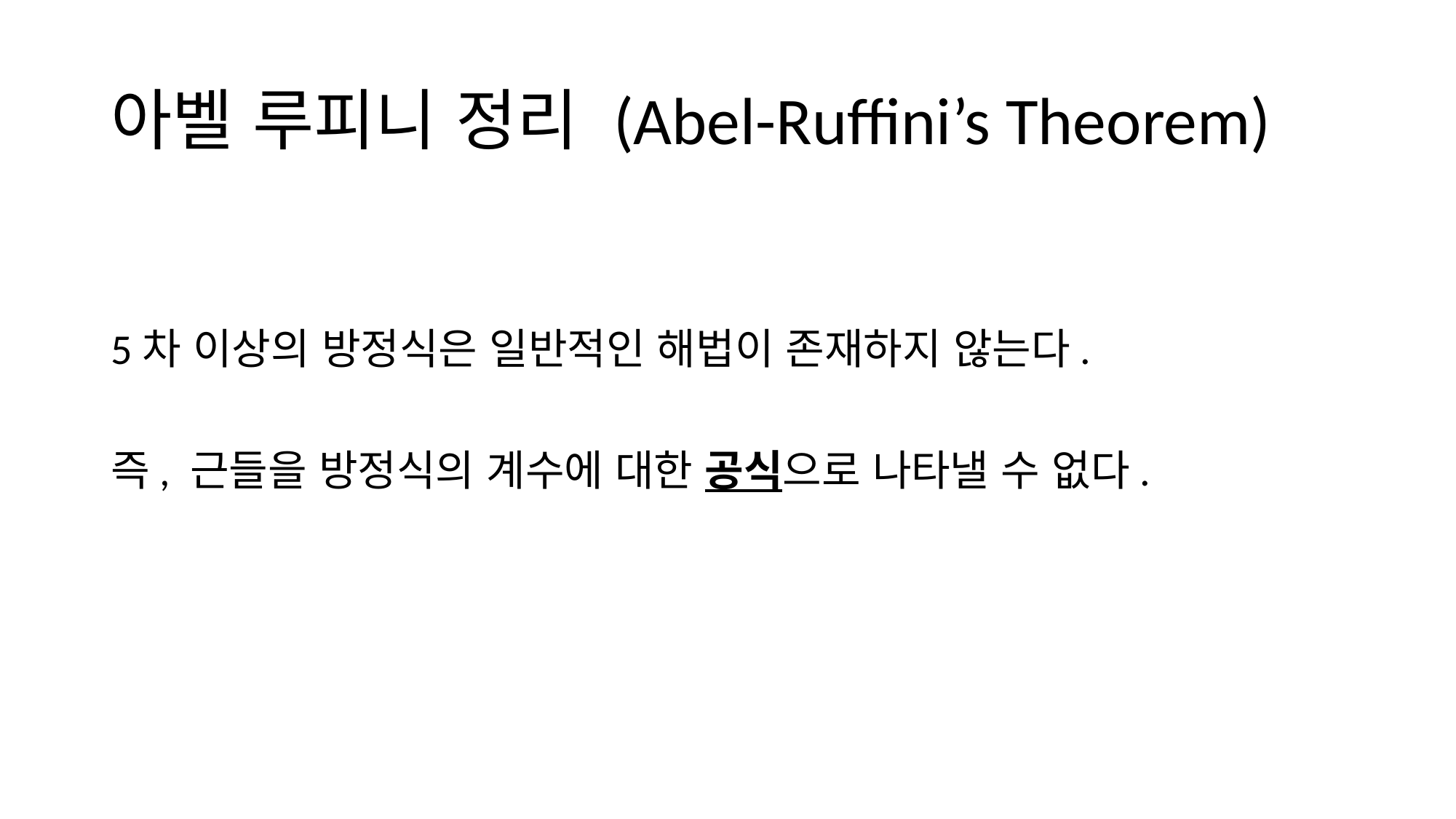

# 아벨 루피니 정리 (Abel-Ruffini’s Theorem)
5차 이상의 방정식은 일반적인 해법이 존재하지 않는다.

즉, 근들을 방정식의 계수에 대한 공식으로 나타낼 수 없다.